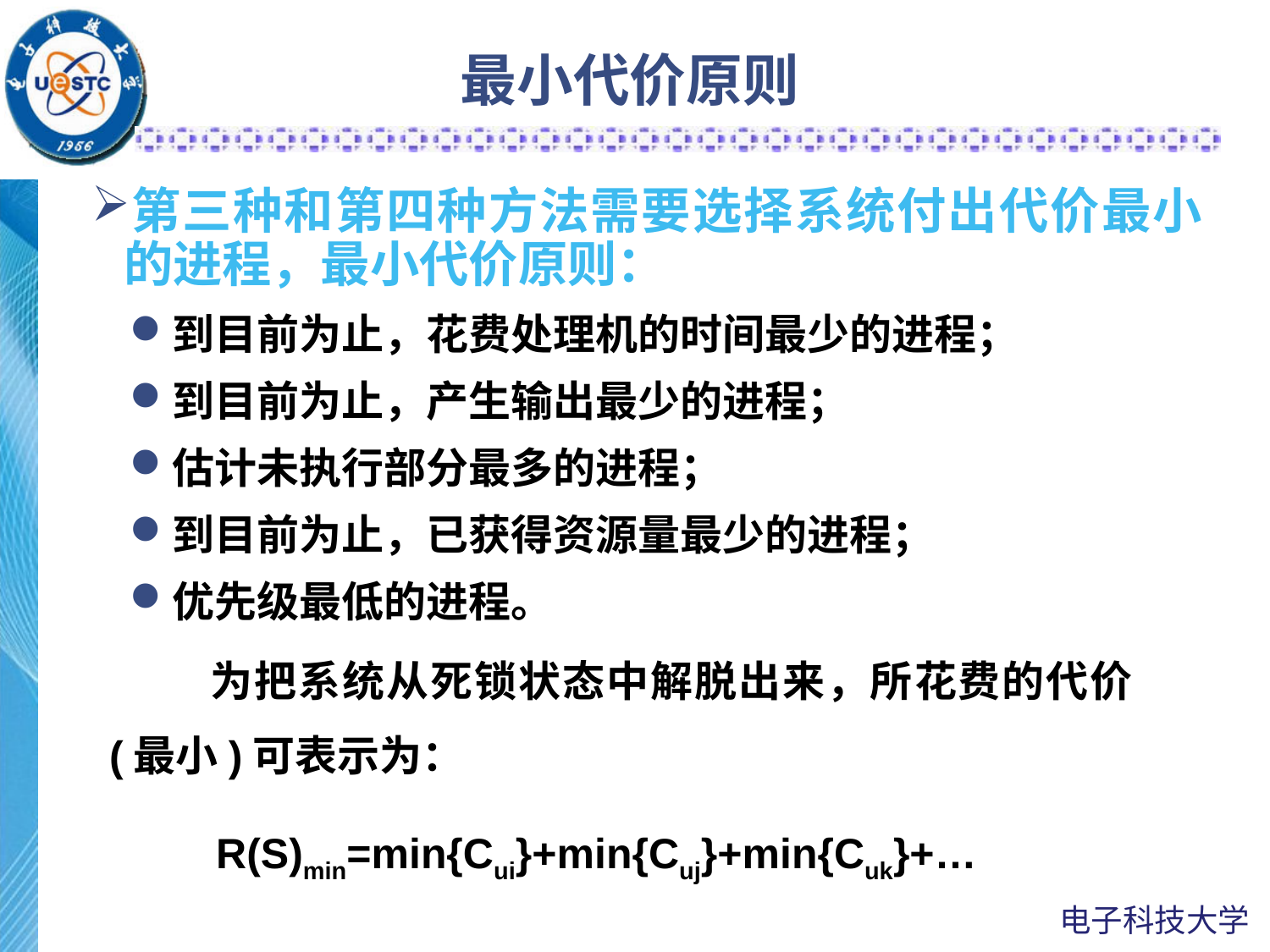

# 最小代价原则
第三种和第四种方法需要选择系统付出代价最小的进程，最小代价原则：
到目前为止，花费处理机的时间最少的进程；
到目前为止，产生输出最少的进程；
估计未执行部分最多的进程；
到目前为止，已获得资源量最少的进程；
优先级最低的进程。
        为把系统从死锁状态中解脱出来，所花费的代价(最小)可表示为：
         R(S)min=min{Cui}+min{Cuj}+min{Cuk}+…